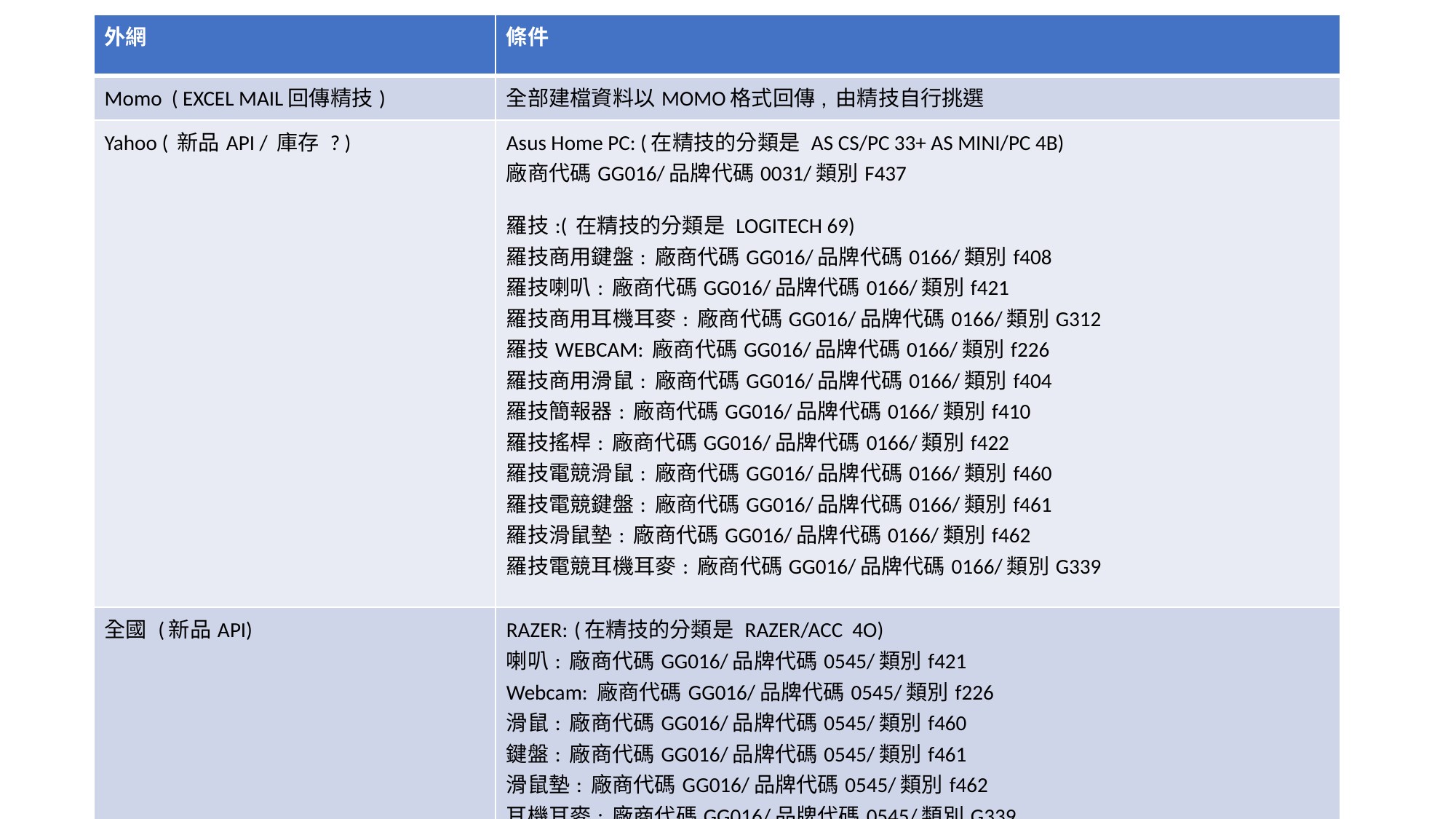

| 外網 | 條件 |
| --- | --- |
| Momo ( EXCEL MAIL回傳精技) | 全部建檔資料以MOMO格式回傳, 由精技自行挑選 |
| Yahoo ( 新品API / 庫存 ? ) | Asus Home PC: (在精技的分類是 AS CS/PC 33+ AS MINI/PC 4B) 廠商代碼GG016/品牌代碼0031/類別F437    羅技:( 在精技的分類是 LOGITECH 69)  羅技商用鍵盤: 廠商代碼GG016/品牌代碼0166/類別f408 羅技喇叭: 廠商代碼GG016/品牌代碼0166/類別f421 羅技商用耳機耳麥: 廠商代碼GG016/品牌代碼0166/類別G312 羅技WEBCAM: 廠商代碼GG016/品牌代碼0166/類別f226 羅技商用滑鼠: 廠商代碼GG016/品牌代碼0166/類別f404 羅技簡報器: 廠商代碼GG016/品牌代碼0166/類別f410 羅技搖桿: 廠商代碼GG016/品牌代碼0166/類別f422 羅技電競滑鼠: 廠商代碼GG016/品牌代碼0166/類別f460 羅技電競鍵盤: 廠商代碼GG016/品牌代碼0166/類別f461 羅技滑鼠墊: 廠商代碼GG016/品牌代碼0166/類別f462 羅技電競耳機耳麥: 廠商代碼GG016/品牌代碼0166/類別G339 |
| 全國 (新品API) | RAZER: (在精技的分類是 RAZER/ACC  4O) 喇叭: 廠商代碼GG016/品牌代碼0545/類別f421 Webcam: 廠商代碼GG016/品牌代碼0545/類別f226 滑鼠: 廠商代碼GG016/品牌代碼0545/類別f460 鍵盤: 廠商代碼GG016/品牌代碼0545/類別f461 滑鼠墊: 廠商代碼GG016/品牌代碼0545/類別f462 耳機耳麥: 廠商代碼GG016/品牌代碼0545/類別G339 |